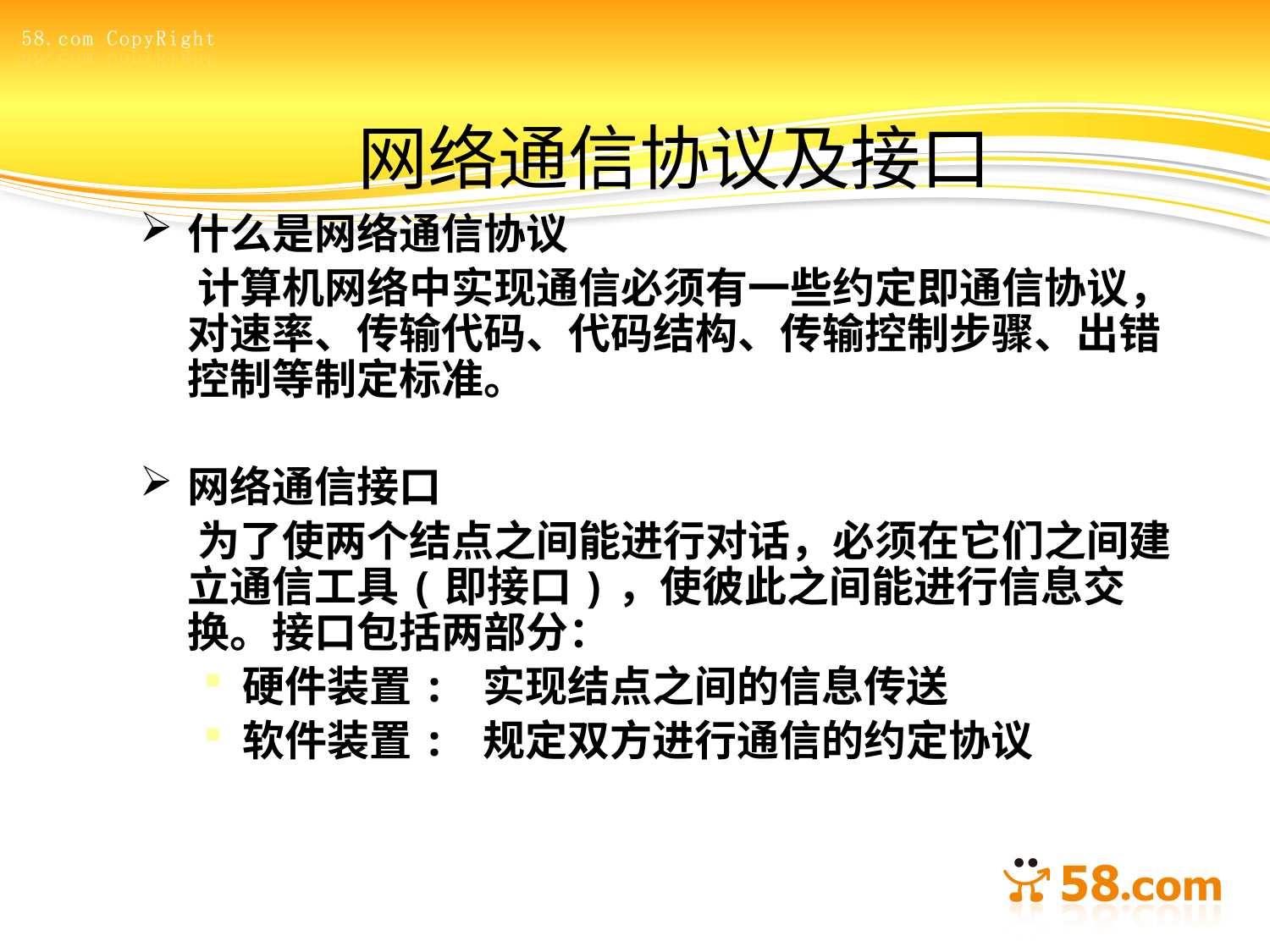

# 网络通信协议及接口
什么是网络通信协议
     计算机网络中实现通信必须有一些约定即通信协议，对速率、传输代码、代码结构、传输控制步骤、出错控制等制定标准。

网络通信接口
     为了使两个结点之间能进行对话，必须在它们之间建立通信工具(即接口)，使彼此之间能进行信息交换。接口包括两部分：
硬件装置: 实现结点之间的信息传送
软件装置: 规定双方进行通信的约定协议